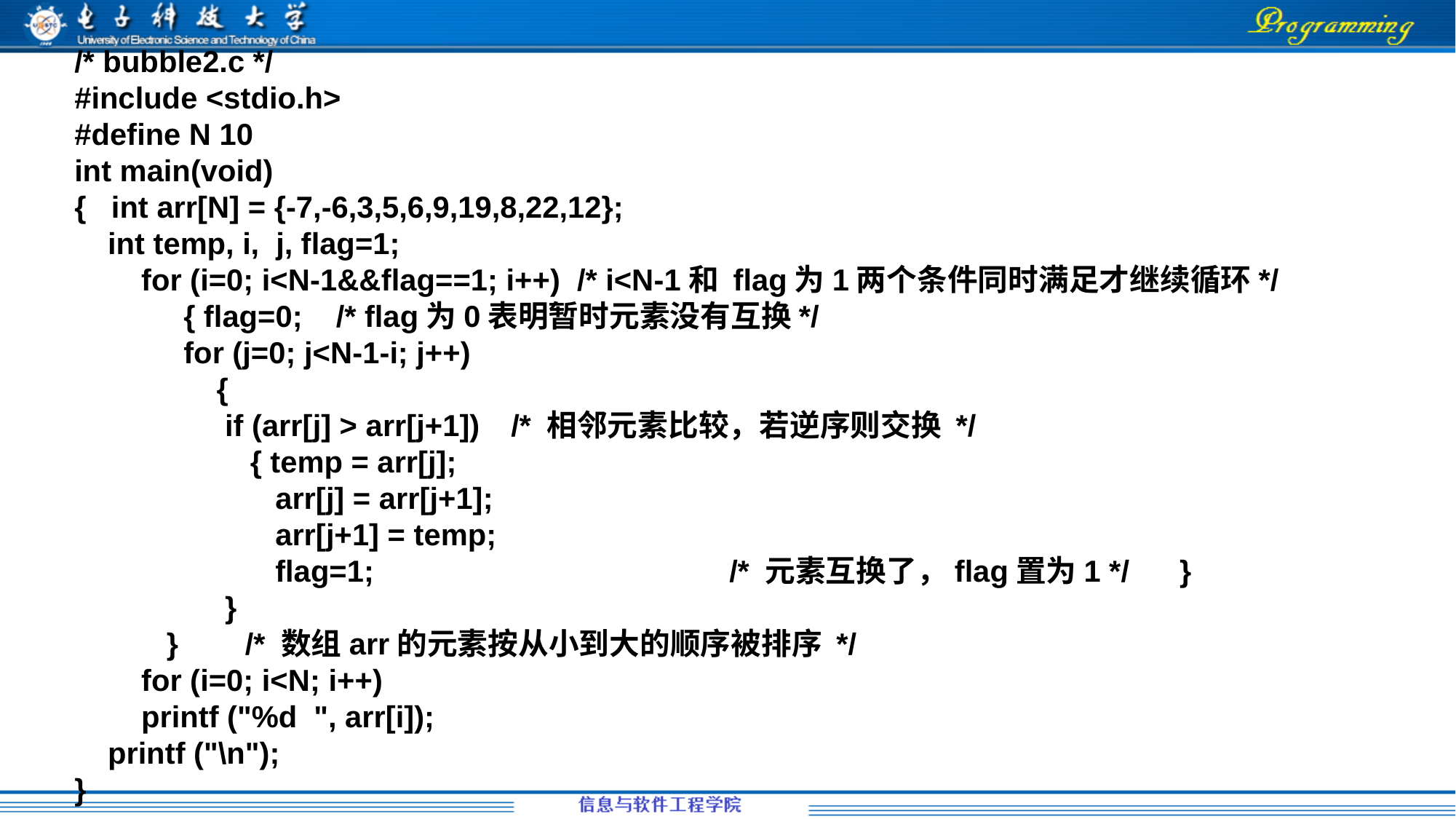

/* bubble2.c */
#include <stdio.h>
#define N 10
int main(void)
{   int arr[N] = {-7,-6,3,5,6,9,19,8,22,12};
    int temp, i,  j, flag=1;
        for (i=0; i<N-1&&flag==1; i++)  /* i<N-1和 flag为1两个条件同时满足才继续循环*/
	{ flag=0;    /* flag为0表明暂时元素没有互换*/
	for (j=0; j<N-1-i; j++)
                 {
                  if (arr[j] > arr[j+1])	/* 相邻元素比较，若逆序则交换 */
                     { temp = arr[j];
                        arr[j] = arr[j+1];
                        arr[j+1] = temp;
                        flag=1;				/* 元素互换了，flag置为1 */      }
                  }
           }        /* 数组arr的元素按从小到大的顺序被排序 */
        for (i=0; i<N; i++)
        printf ("%d  ", arr[i]);
    printf ("\n");
}